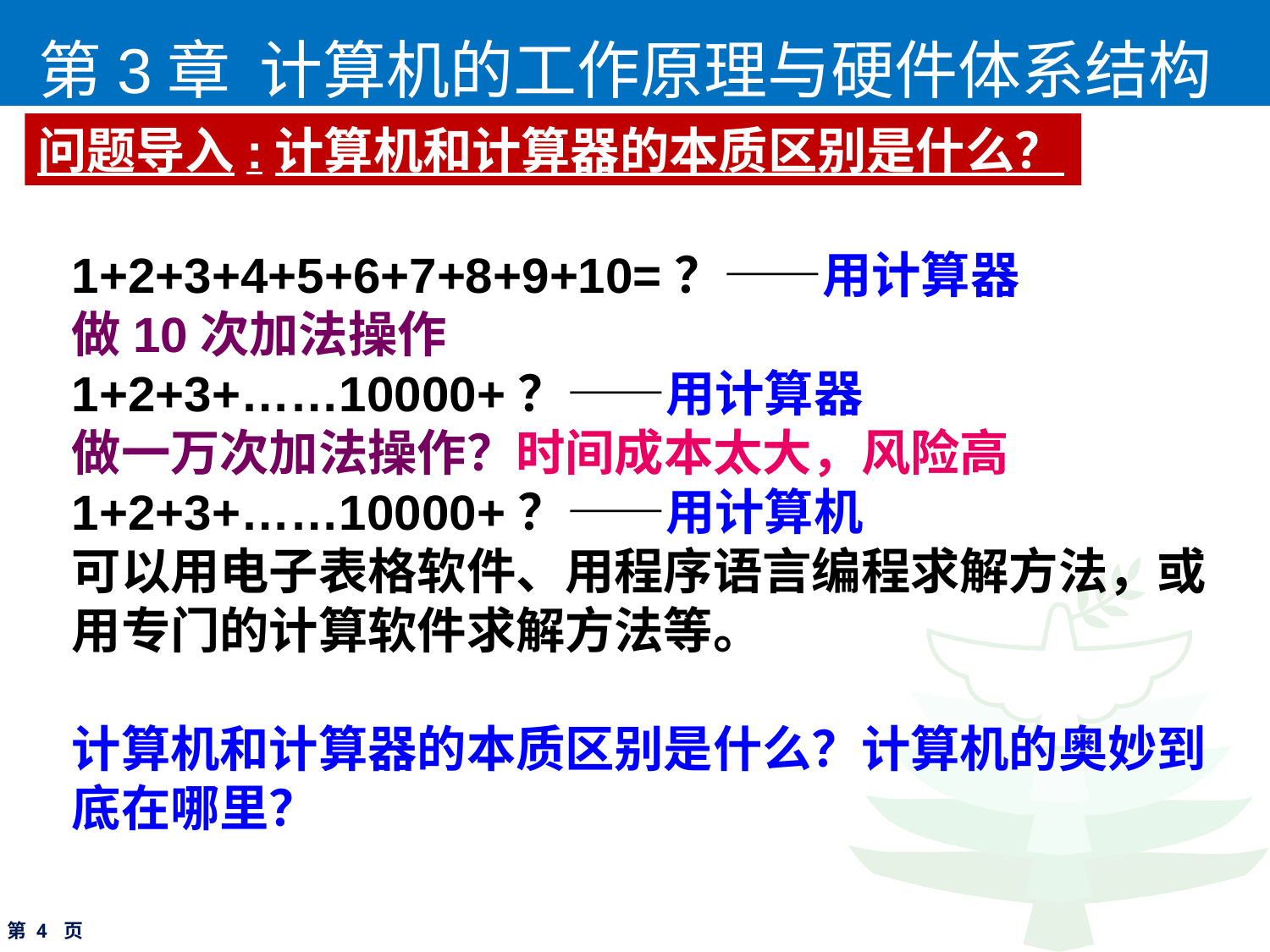

第3章  计算机的工作原理与硬件体系结构
问题导入:计算机和计算器的本质区别是什么？
1+2+3+4+5+6+7+8+9+10=？——用计算器
做10次加法操作
1+2+3+……10000+？——用计算器
做一万次加法操作？时间成本太大，风险高
1+2+3+……10000+？——用计算机
可以用电子表格软件、用程序语言编程求解方法，或用专门的计算软件求解方法等。

计算机和计算器的本质区别是什么？计算机的奥妙到底在哪里？